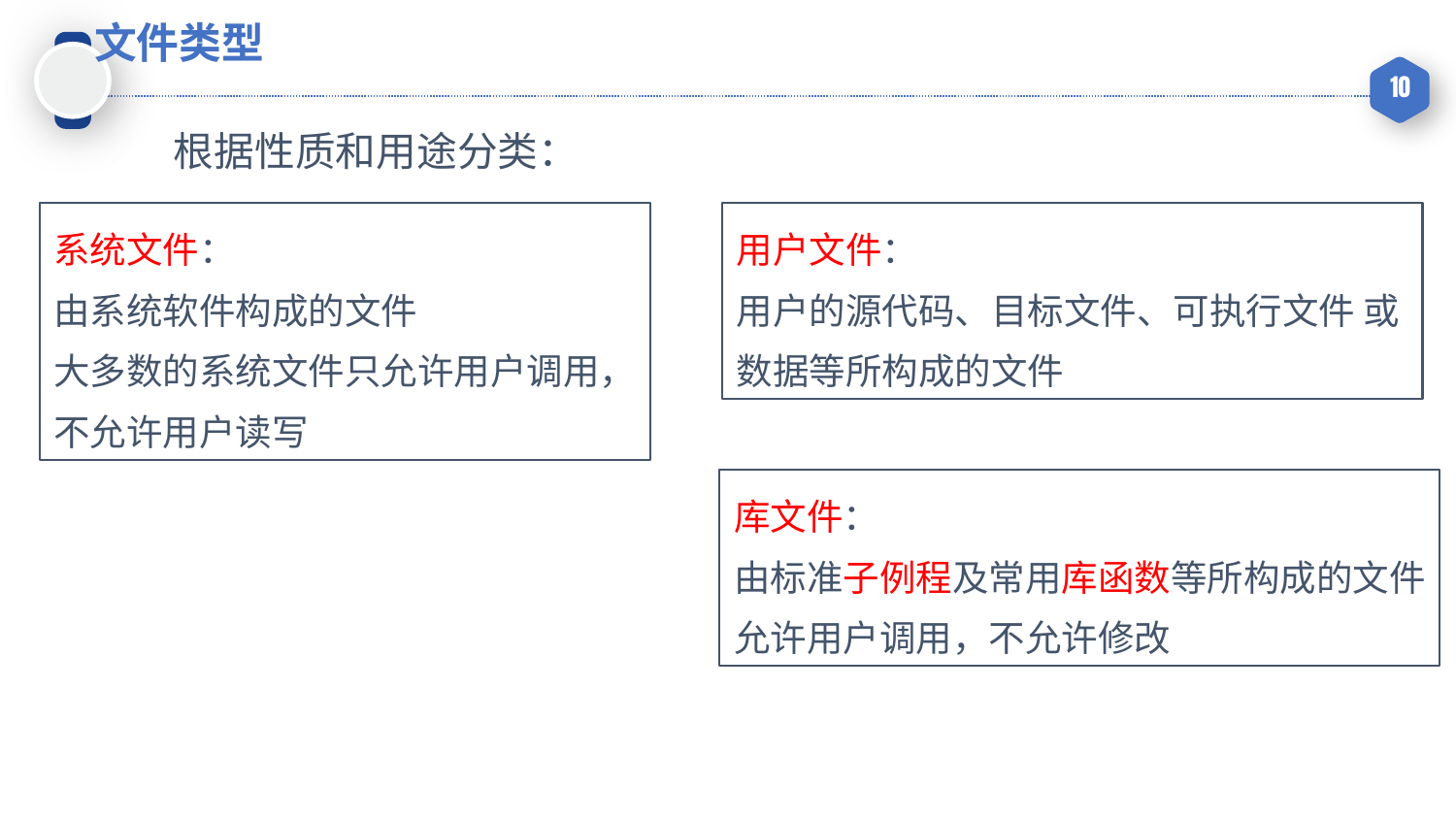

文件类型
根据性质和用途分类：
系统文件：
由系统软件构成的文件
大多数的系统文件只允许用户调用，
不允许用户读写
用户文件：
用户的源代码、目标文件、可执行文件 或
数据等所构成的文件
库文件：
由标准子例程及常用库函数等所构成的文件
允许用户调用，不允许修改